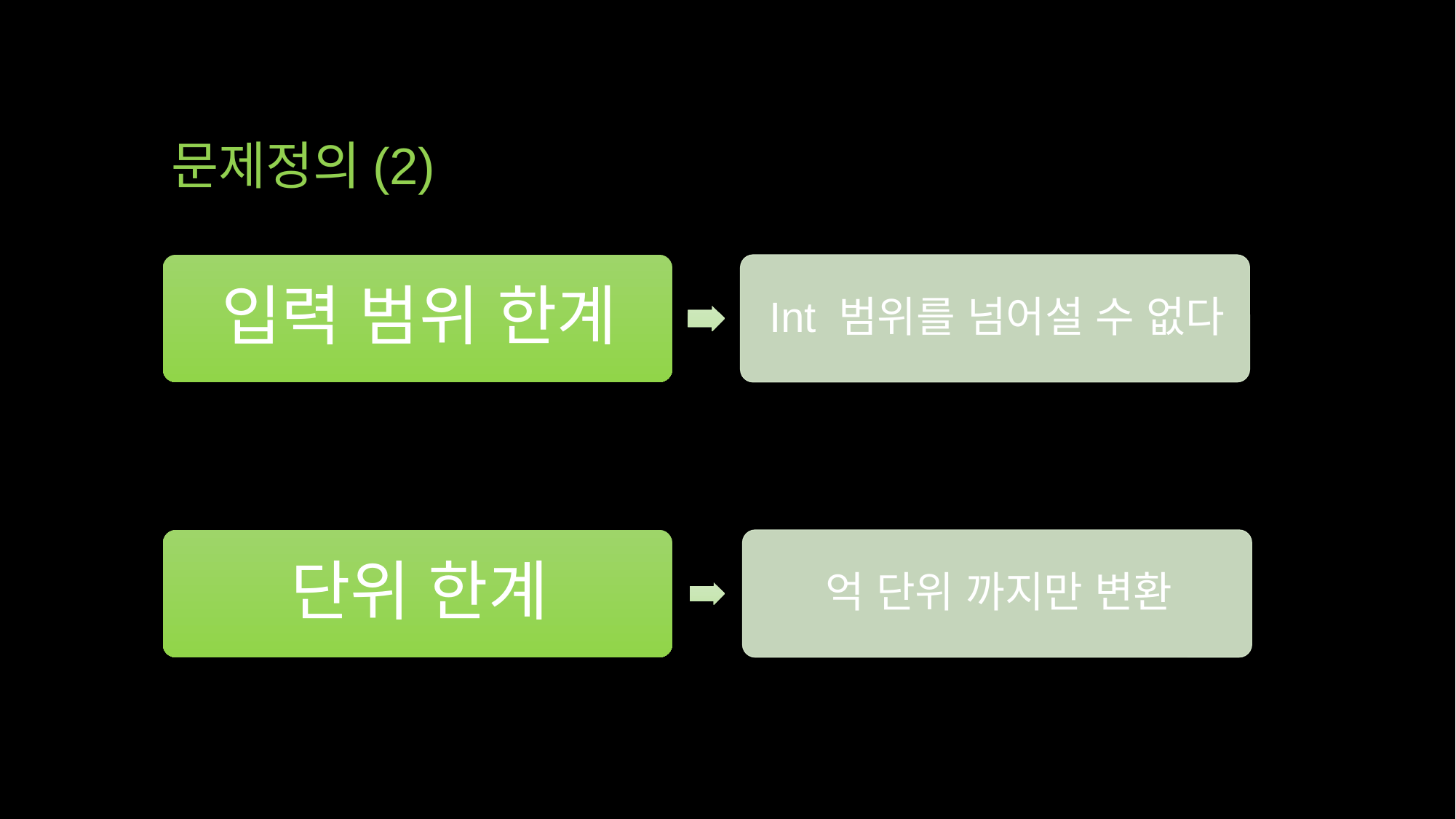

문제정의(2)
입력 범위 한계
Int 범위를 넘어설 수 없다
단위 한계
억 단위 까지만 변환